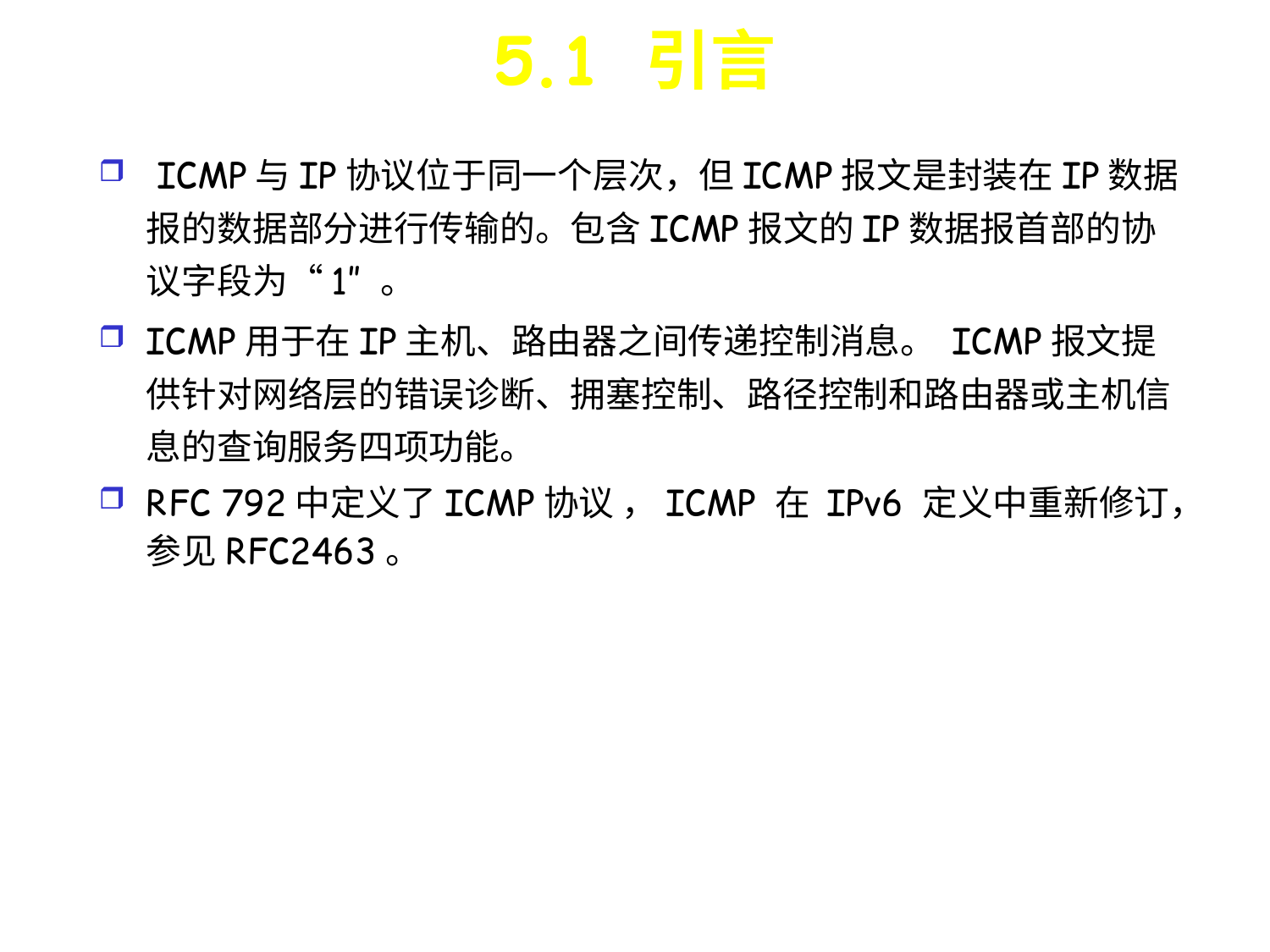

# 5.1 引言
 ICMP与IP协议位于同一个层次，但ICMP报文是封装在IP数据报的数据部分进行传输的。包含ICMP报文的IP数据报首部的协议字段为“1” 。
ICMP用于在IP主机、路由器之间传递控制消息。 ICMP报文提供针对网络层的错误诊断、拥塞控制、路径控制和路由器或主机信息的查询服务四项功能。
RFC 792中定义了ICMP协议 ，ICMP 在 IPv6 定义中重新修订，参见RFC2463。